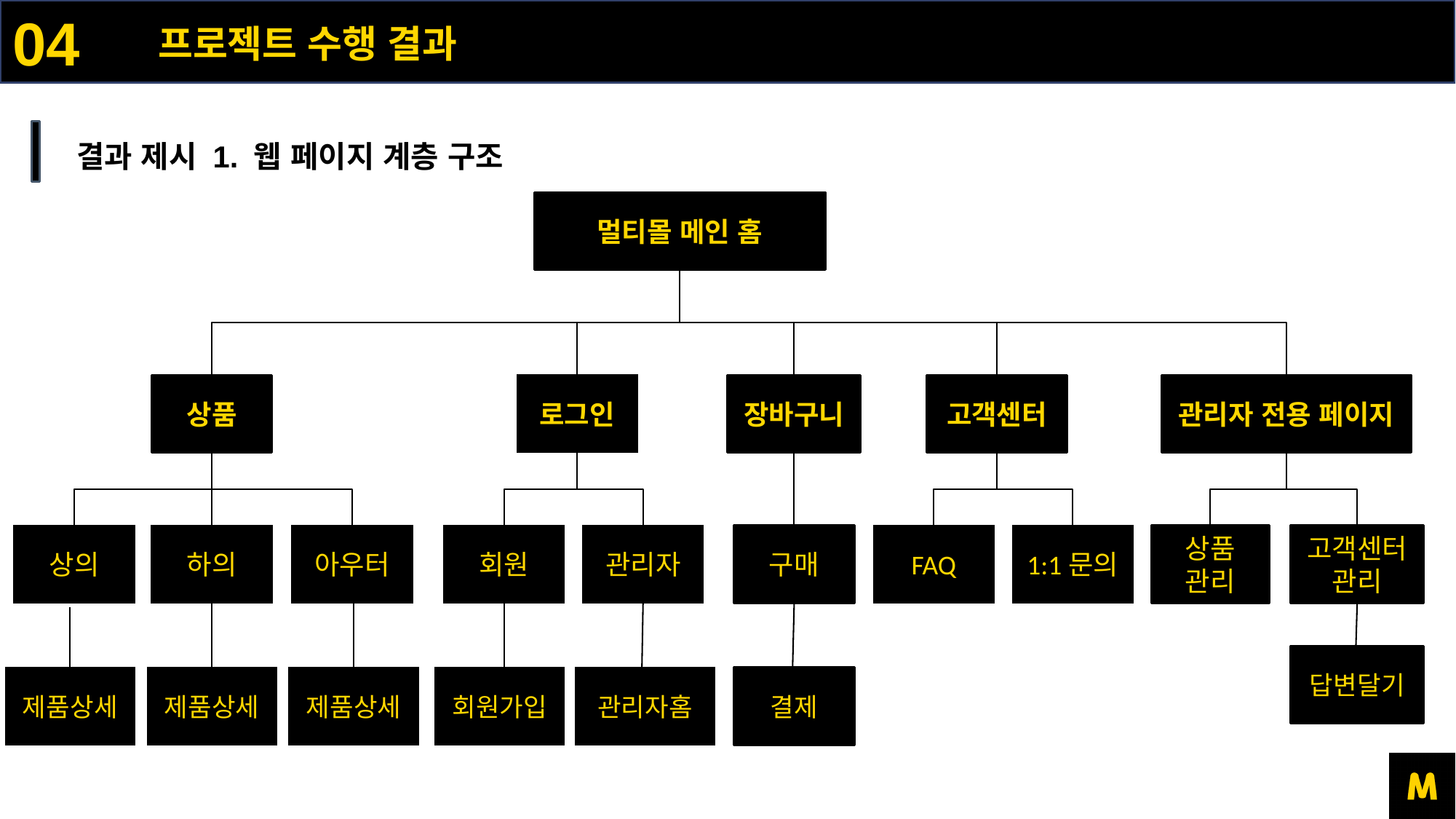

04
프로젝트 수행 결과

결과 제시 1. 웹 페이지 계층 구조
멀티몰 메인 홈
상품
로그인
장바구니
고객센터
관리자 전용 페이지
상의
하의
아우터
회원
관리자
구매
FAQ
1:1문의
상품
관리
고객센터관리
답변달기
제품상세
제품상세
제품상세
회원가입
관리자홈
결제